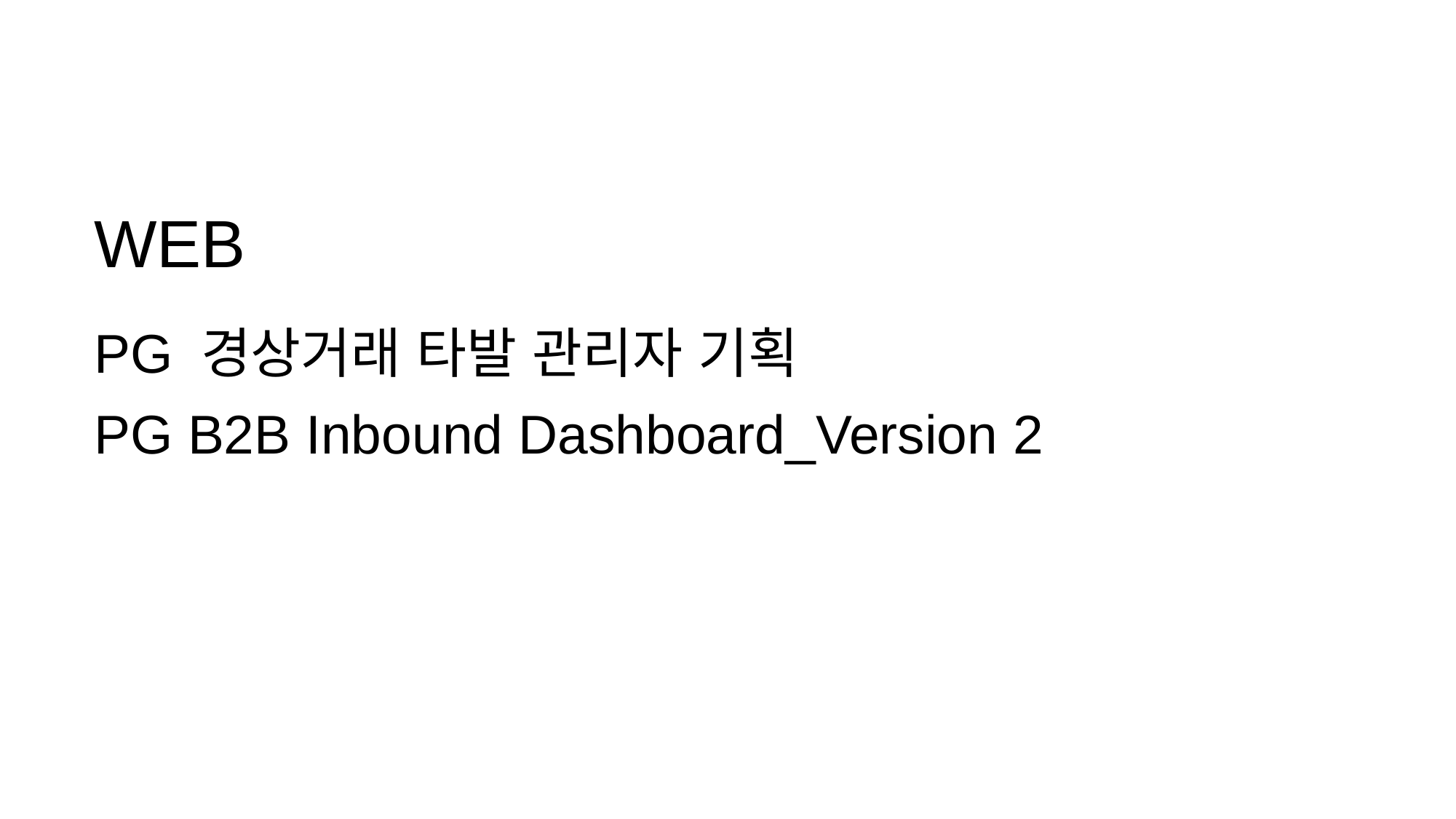

WEB
PG 경상거래 타발 관리자 기획
PG B2B Inbound Dashboard_Version 2